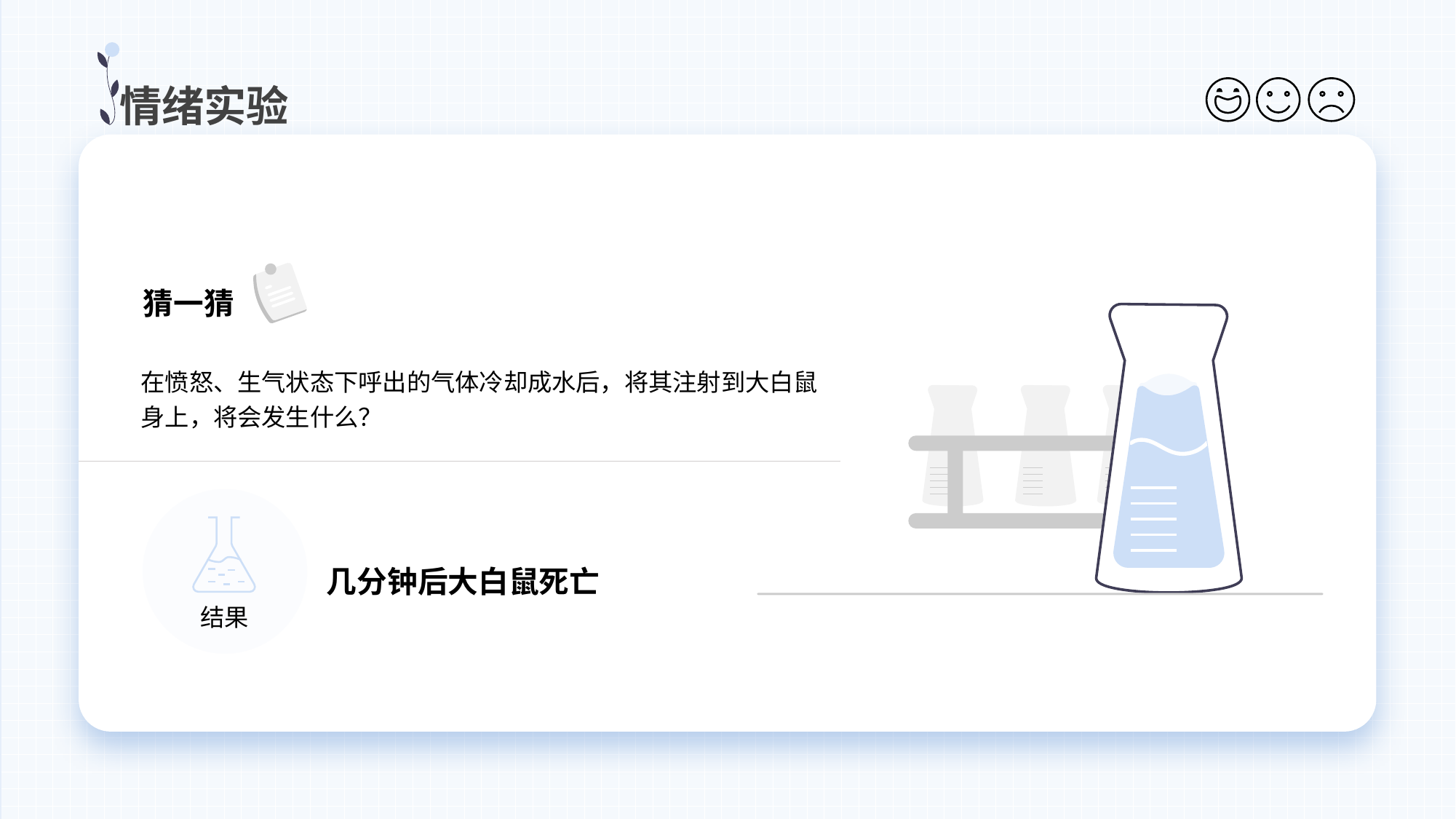

情绪实验

猜一猜

在愤怒、生气状态下呼出的气体冷却成水后，将其注射到大白鼠身上，将会发生什么？

结果

几分钟后大白鼠死亡